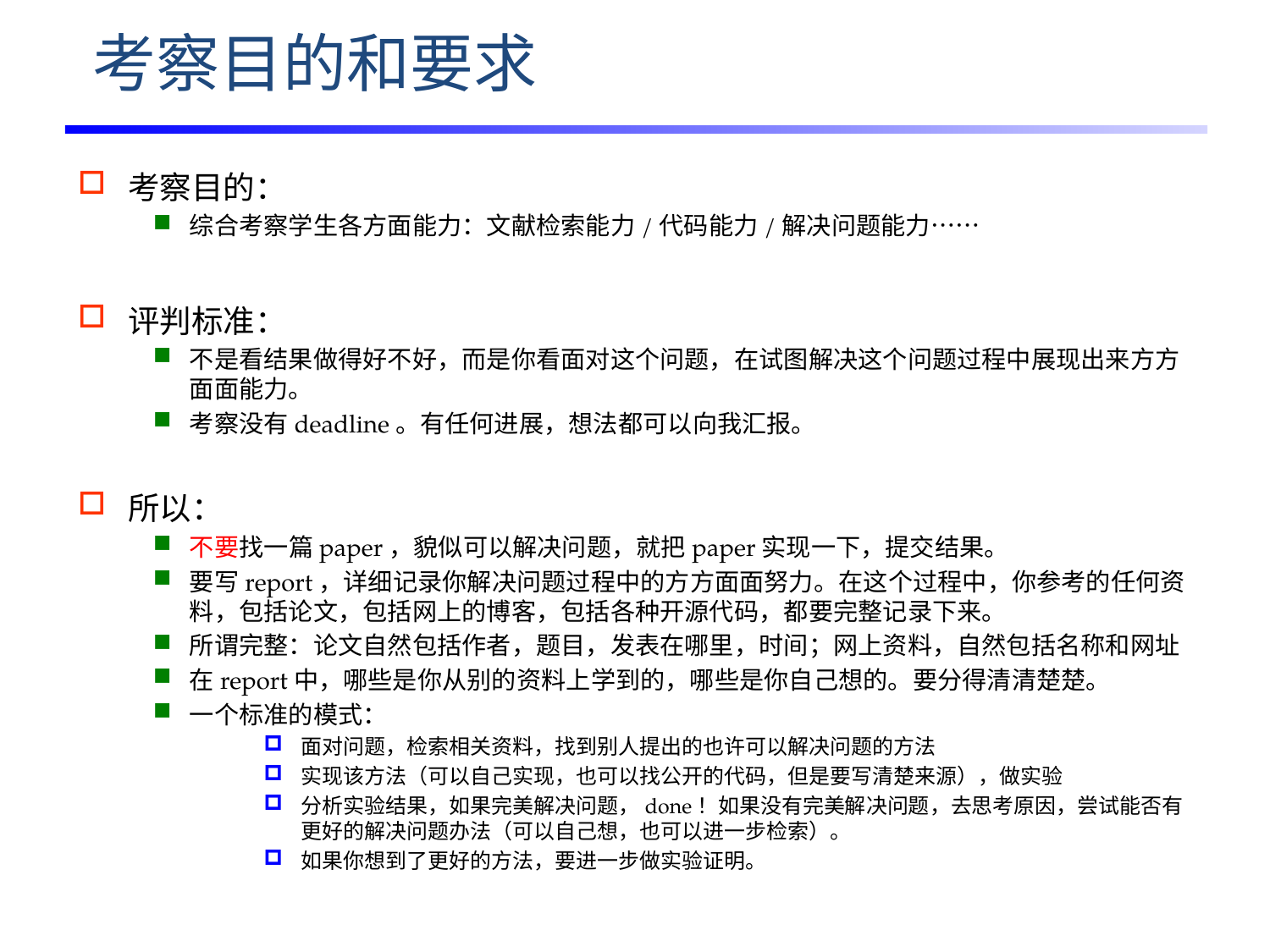

# 考察目的和要求
考察目的：
综合考察学生各方面能力：文献检索能力/代码能力/解决问题能力……

评判标准：
不是看结果做得好不好，而是你看面对这个问题，在试图解决这个问题过程中展现出来方方面面能力。
考察没有deadline。有任何进展，想法都可以向我汇报。

所以：
不要找一篇paper，貌似可以解决问题，就把paper实现一下，提交结果。
要写report，详细记录你解决问题过程中的方方面面努力。在这个过程中，你参考的任何资料，包括论文，包括网上的博客，包括各种开源代码，都要完整记录下来。
所谓完整：论文自然包括作者，题目，发表在哪里，时间；网上资料，自然包括名称和网址
在report中，哪些是你从别的资料上学到的，哪些是你自己想的。要分得清清楚楚。
一个标准的模式：
面对问题，检索相关资料，找到别人提出的也许可以解决问题的方法
实现该方法（可以自己实现，也可以找公开的代码，但是要写清楚来源），做实验
分析实验结果，如果完美解决问题，done！如果没有完美解决问题，去思考原因，尝试能否有更好的解决问题办法（可以自己想，也可以进一步检索）。
如果你想到了更好的方法，要进一步做实验证明。